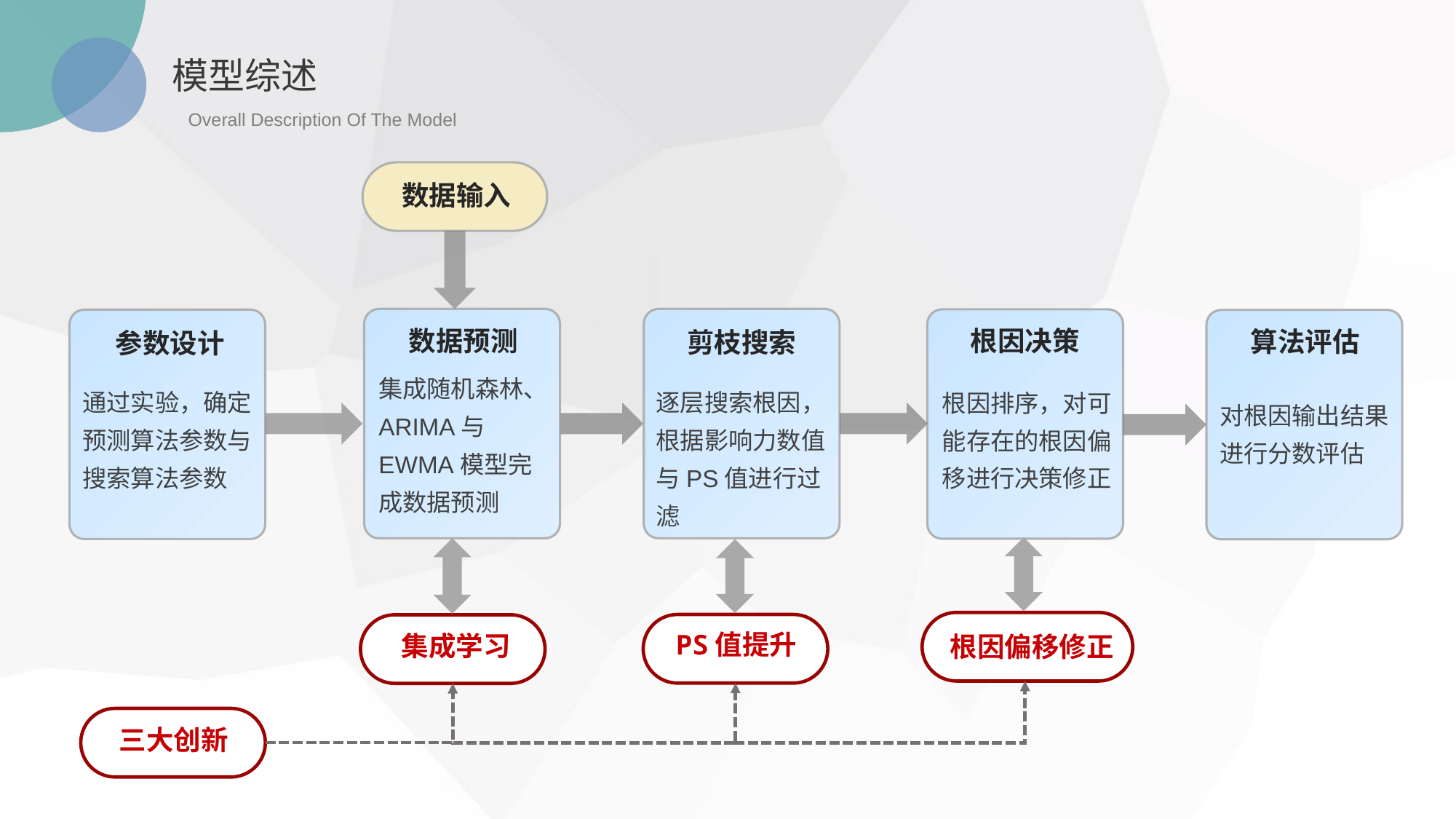

模型综述
Overall Description Of The Model

数据输入

数据预测
根因决策
算法评估
剪枝搜索
参数设计
集成随机森林、ARIMA与EWMA模型完成数据预测
通过实验，确定预测算法参数与搜索算法参数
逐层搜索根因，根据影响力数值与PS值进行过滤
根因排序，对可能存在的根因偏移进行决策修正
对根因输出结果进行分数评估

PS值提升
集成学习
根因偏移修正

三大创新